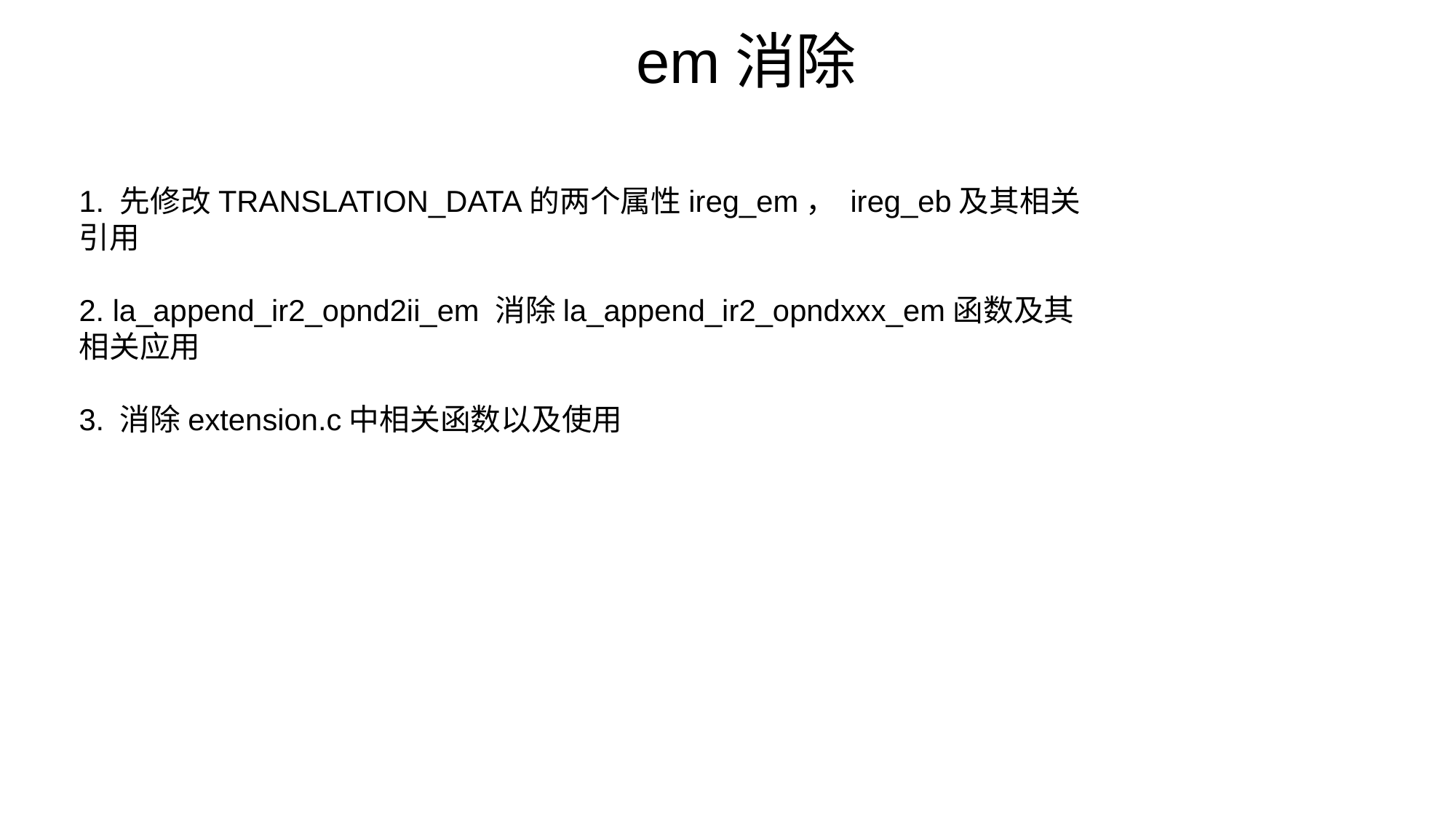

em消除
1. 先修改TRANSLATION_DATA的两个属性ireg_em， ireg_eb及其相关引用

2. la_append_ir2_opnd2ii_em 消除la_append_ir2_opndxxx_em函数及其相关应用

3. 消除extension.c中相关函数以及使用